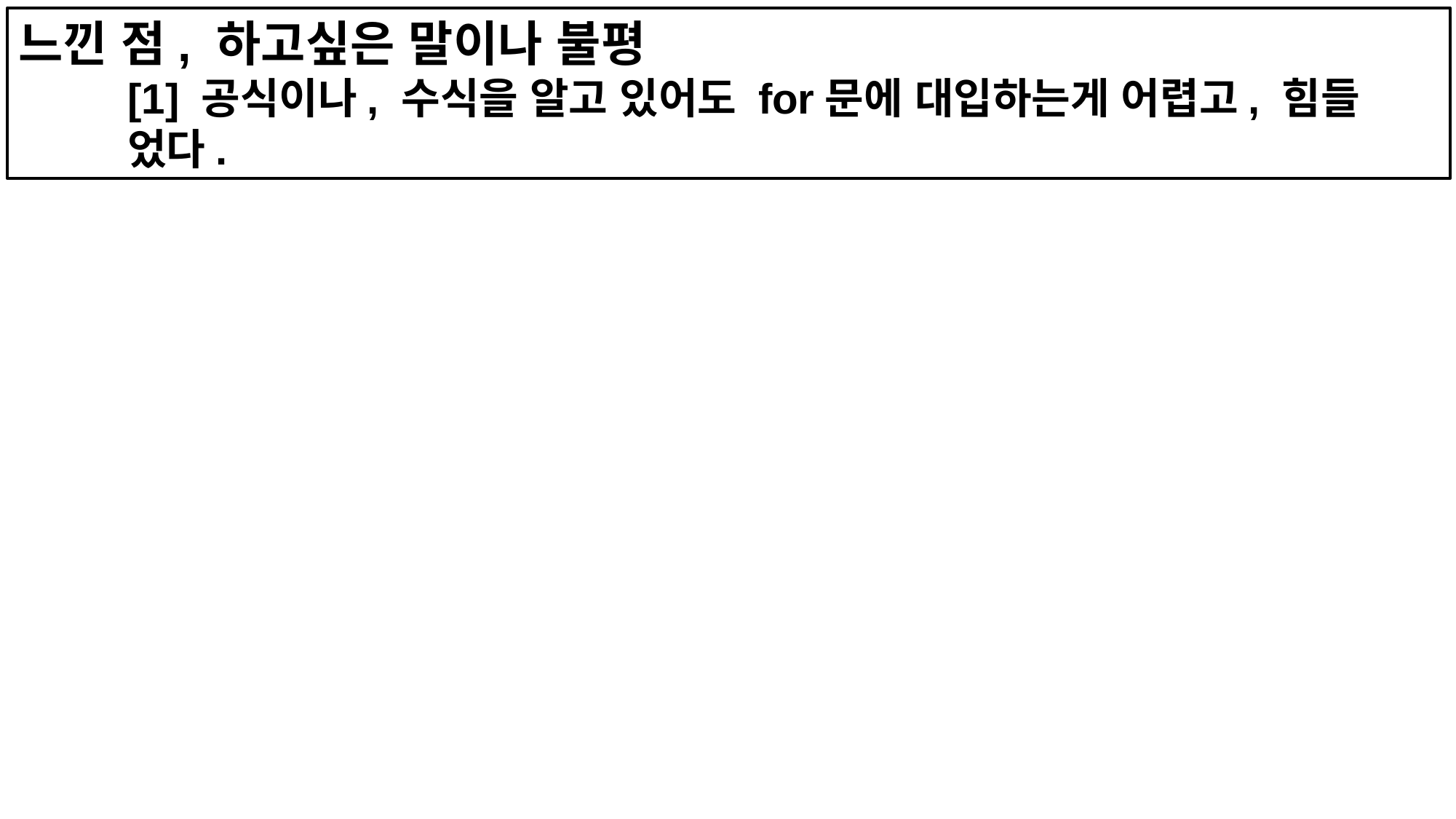

느낀 점, 하고싶은 말이나 불평
	[1] 공식이나, 수식을 알고 있어도 for문에 대입하는게 어렵고, 힘들
	었다.